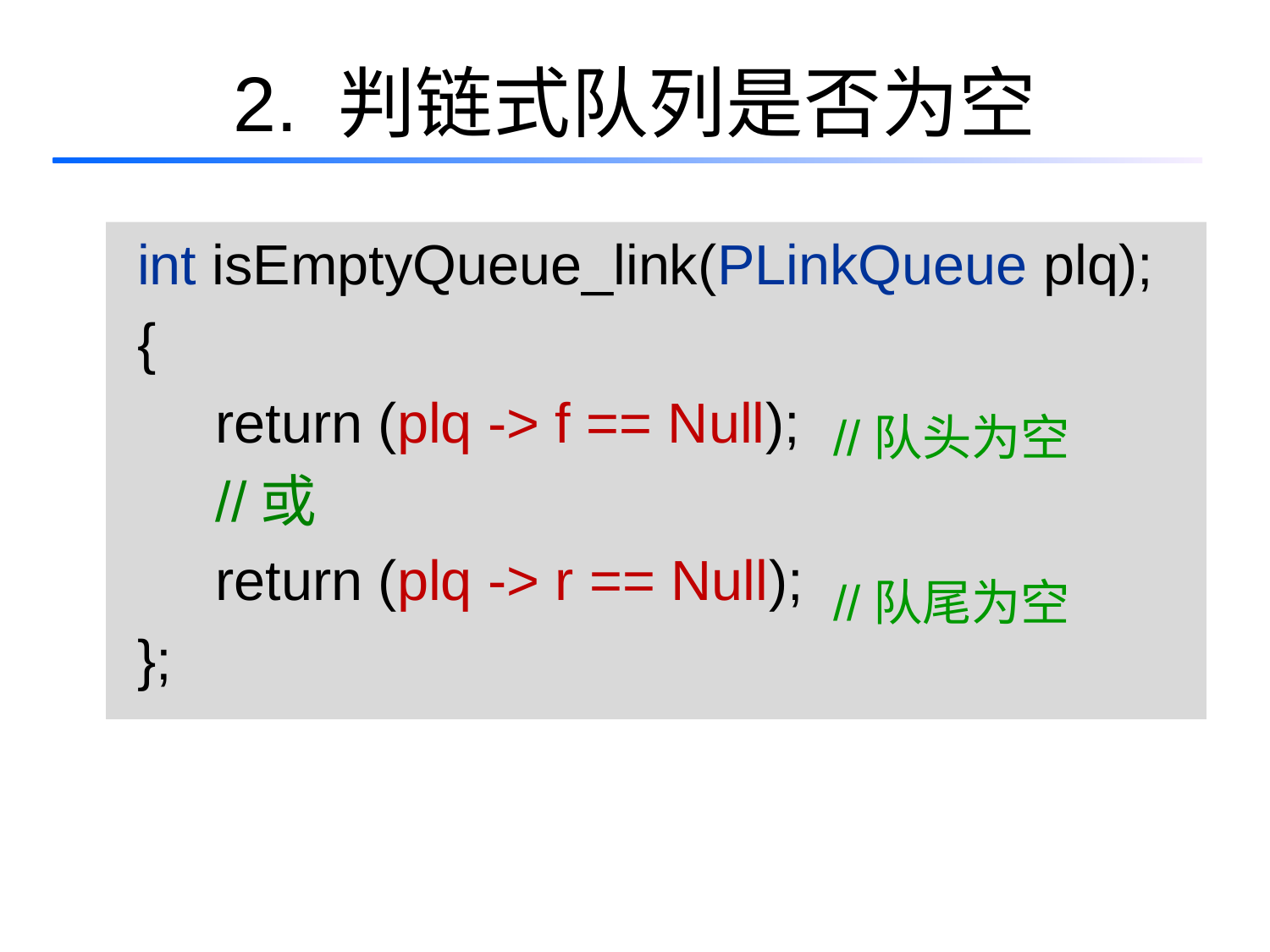

# 2. 判链式队列是否为空

  int isEmptyQueue_link(PLinkQueue plq);
  {
       return (plq -> f == Null);
       //或
       return (plq -> r == Null);
  };
//队头为空
//队尾为空